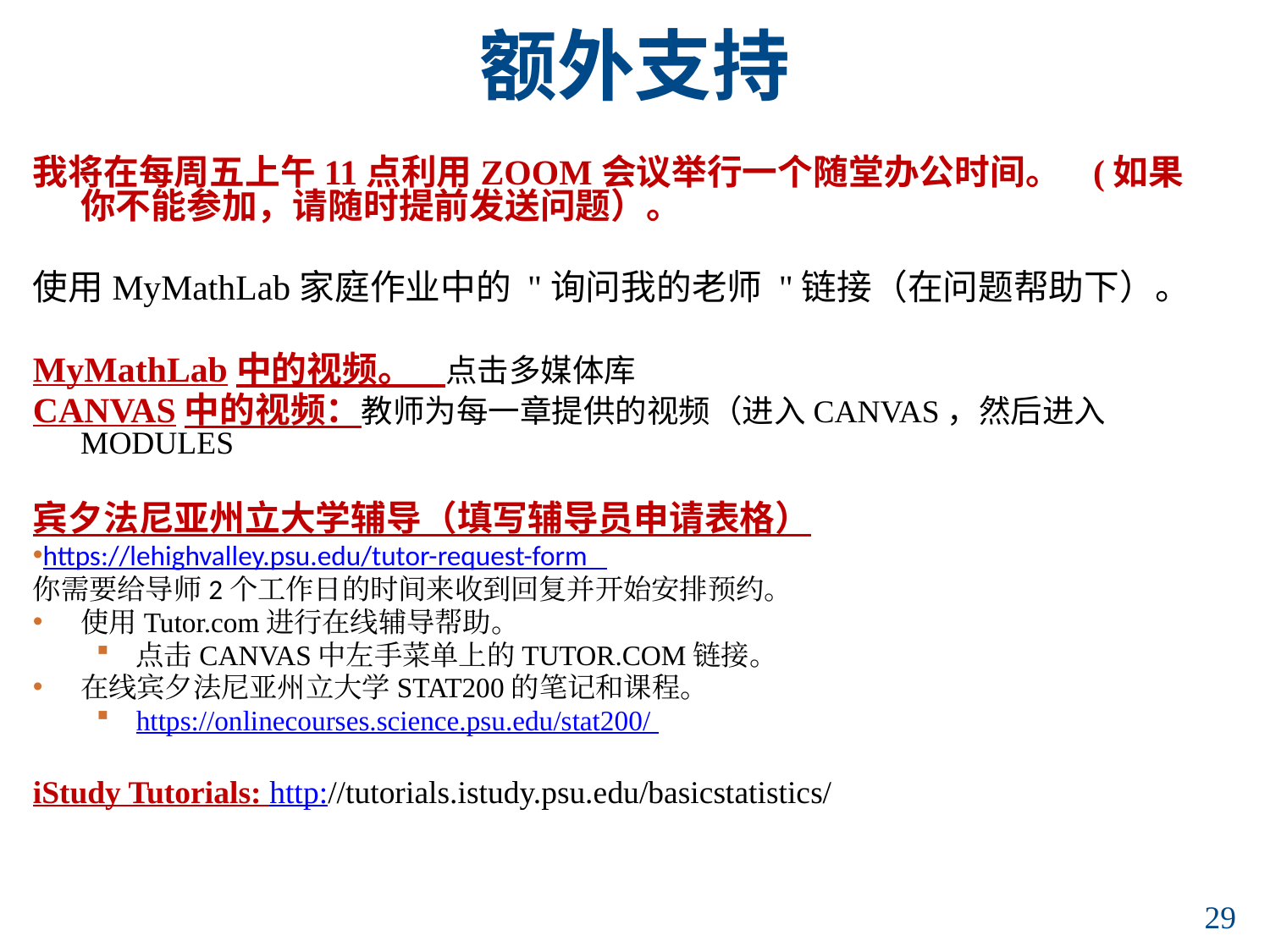

额外支持

我将在每周五上午11点利用ZOOM会议举行一个随堂办公时间。   (如果你不能参加，请随时提前发送问题）。

使用MyMathLab家庭作业中的 "询问我的老师 "链接（在问题帮助下）。

MyMathLab中的视频。    点击多媒体库
CANVAS中的视频：教师为每一章提供的视频（进入CANVAS，然后进入MODULES

宾夕法尼亚州立大学辅导（填写辅导员申请表格）
https://lehighvalley.psu.edu/tutor-request-form
你需要给导师2个工作日的时间来收到回复并开始安排预约。
使用Tutor.com进行在线辅导帮助。
点击CANVAS中左手菜单上的TUTOR.COM链接。
在线宾夕法尼亚州立大学STAT200的笔记和课程。
https://onlinecourses.science.psu.edu/stat200/

iStudy Tutorials: http://tutorials.istudy.psu.edu/basicstatistics/

29